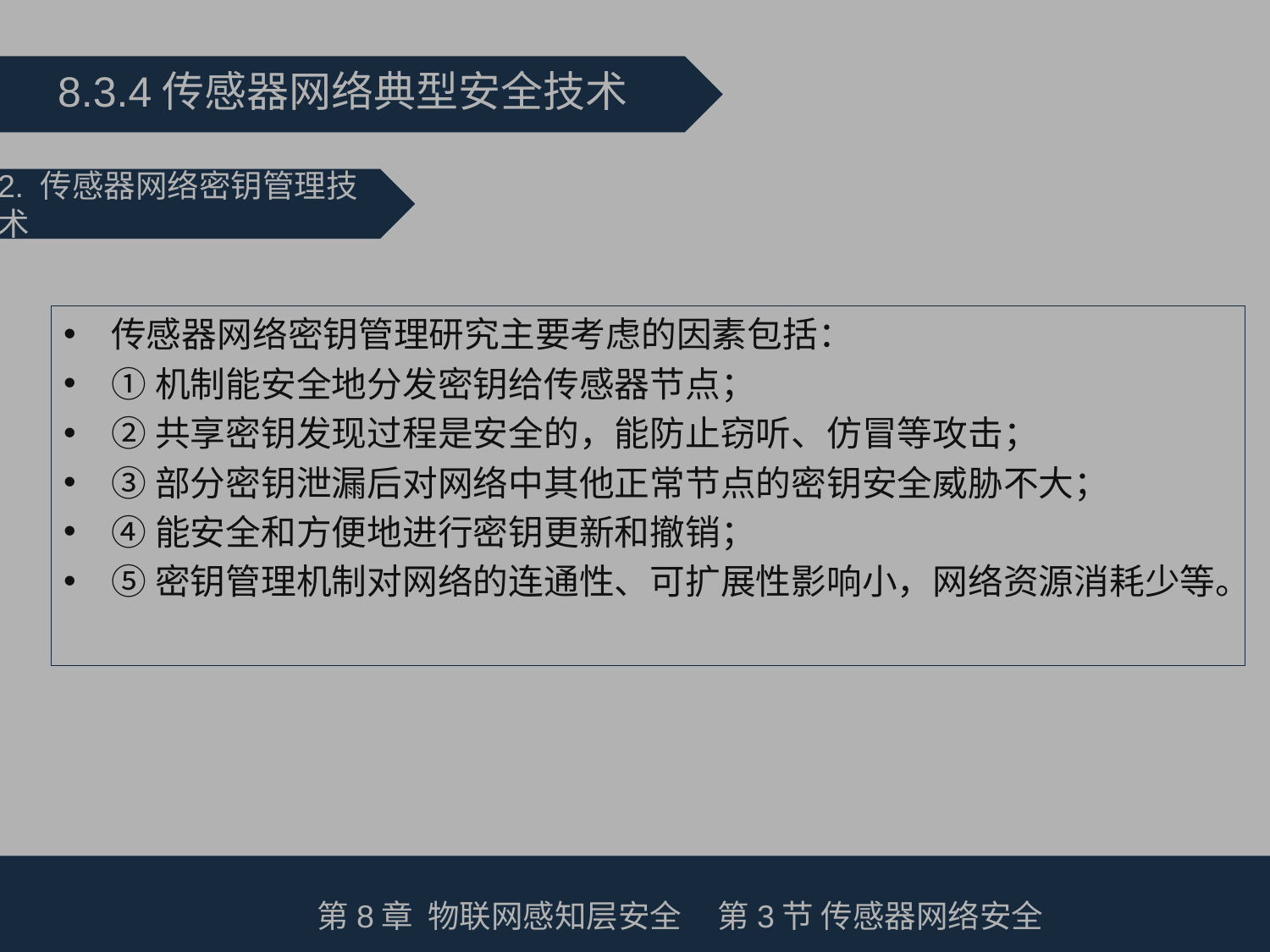

8.3.4传感器网络典型安全技术
2. 传感器网络密钥管理技术
传感器网络密钥管理研究主要考虑的因素包括：
①机制能安全地分发密钥给传感器节点；
②共享密钥发现过程是安全的，能防止窃听、仿冒等攻击；
③部分密钥泄漏后对网络中其他正常节点的密钥安全威胁不大；
④能安全和方便地进行密钥更新和撤销；
⑤密钥管理机制对网络的连通性、可扩展性影响小，网络资源消耗少等。

第8章  物联网感知层安全     第3节 传感器网络安全